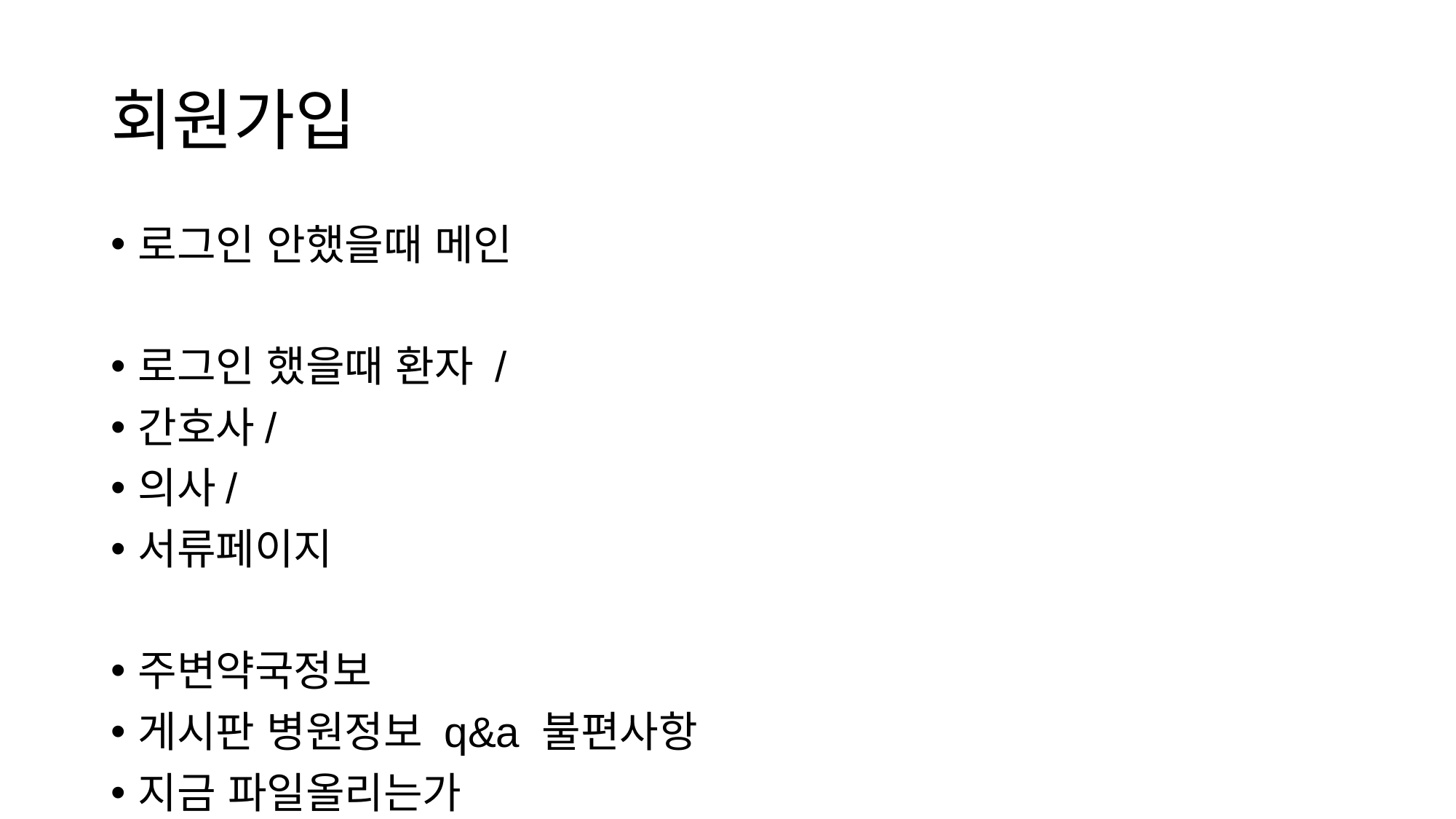

# 회원가입
로그인 안했을때 메인

로그인 했을때 환자 /
간호사/
의사/
서류페이지

주변약국정보
게시판 병원정보 q&a 불편사항
지금 파일올리는가